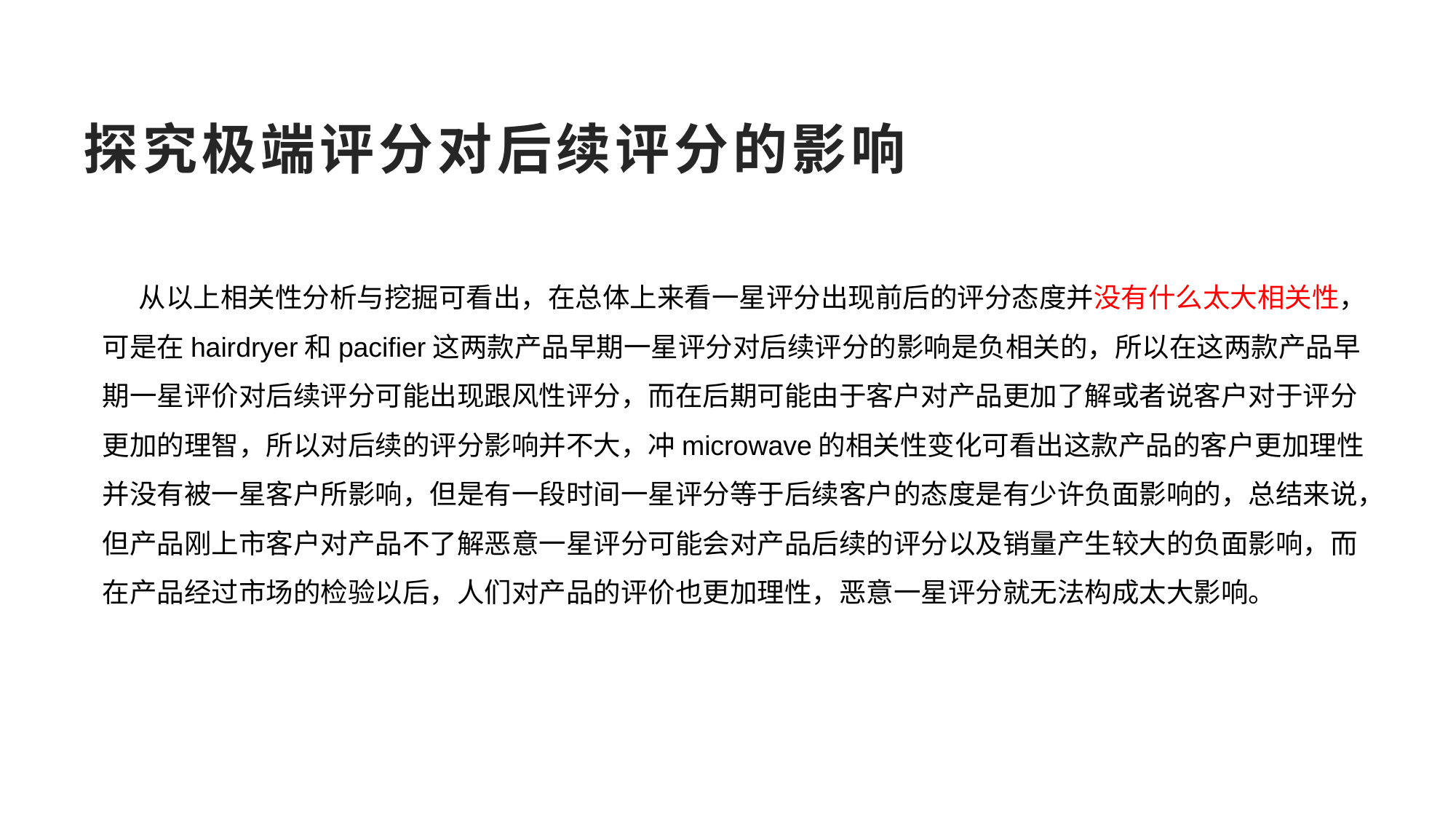

# 探究极端评分对后续评分的影响
从以上相关性分析与挖掘可看出，在总体上来看一星评分出现前后的评分态度并没有什么太大相关性，可是在hairdryer和pacifier这两款产品早期一星评分对后续评分的影响是负相关的，所以在这两款产品早期一星评价对后续评分可能出现跟风性评分，而在后期可能由于客户对产品更加了解或者说客户对于评分更加的理智，所以对后续的评分影响并不大，冲microwave的相关性变化可看出这款产品的客户更加理性并没有被一星客户所影响，但是有一段时间一星评分等于后续客户的态度是有少许负面影响的，总结来说，但产品刚上市客户对产品不了解恶意一星评分可能会对产品后续的评分以及销量产生较大的负面影响，而在产品经过市场的检验以后，人们对产品的评价也更加理性，恶意一星评分就无法构成太大影响。